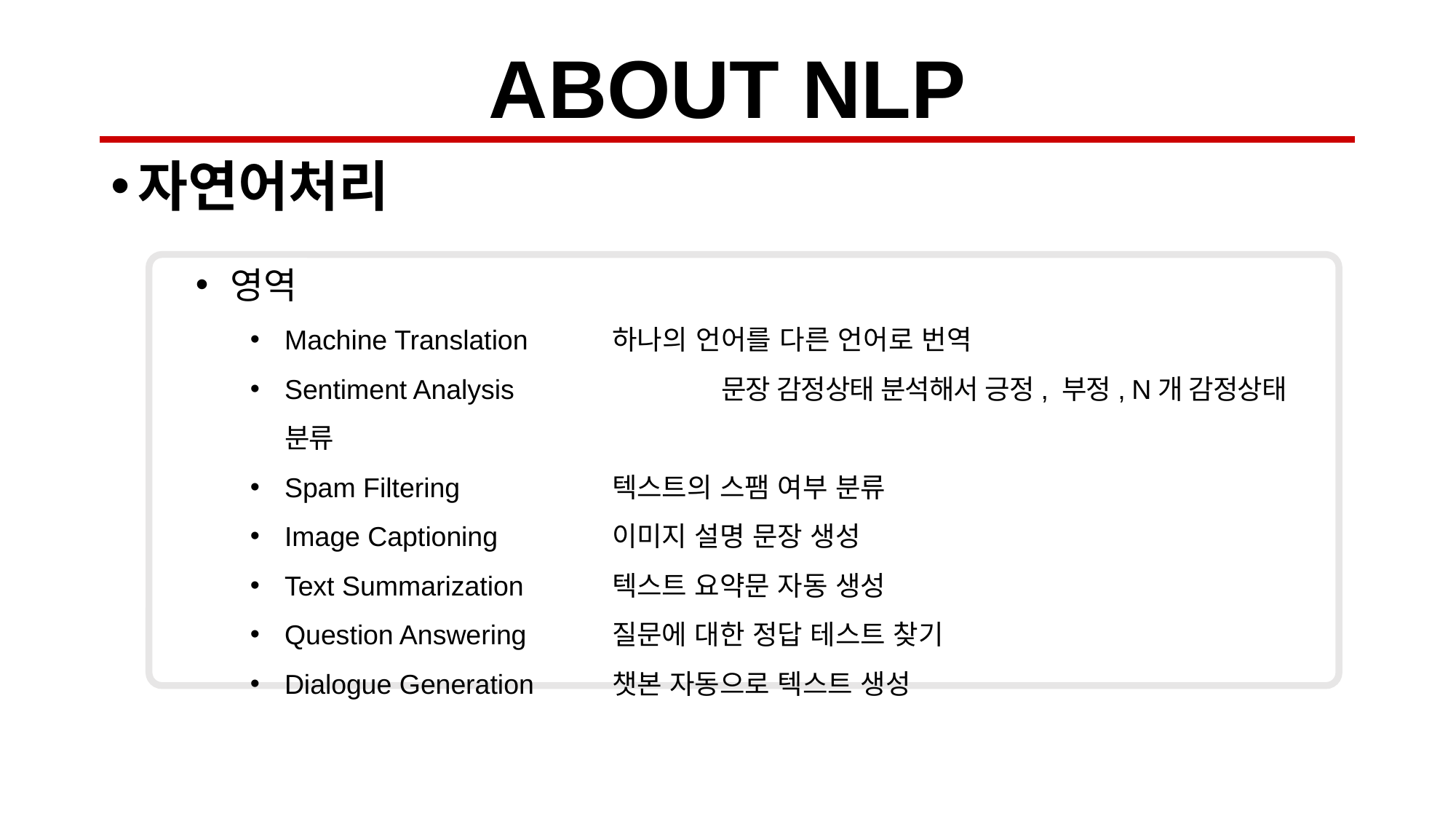

# ABOUT NLP
자연어처리

영역
Machine Translation	하나의 언어를 다른 언어로 번역
Sentiment Analysis		문장 감정상태 분석해서 긍정, 부정, N개 감정상태 분류
Spam Filtering		텍스트의 스팸 여부 분류
Image Captioning		이미지 설명 문장 생성
Text Summarization	텍스트 요약문 자동 생성
Question Answering	질문에 대한 정답 테스트 찾기
Dialogue Generation	챗본 자동으로 텍스트 생성